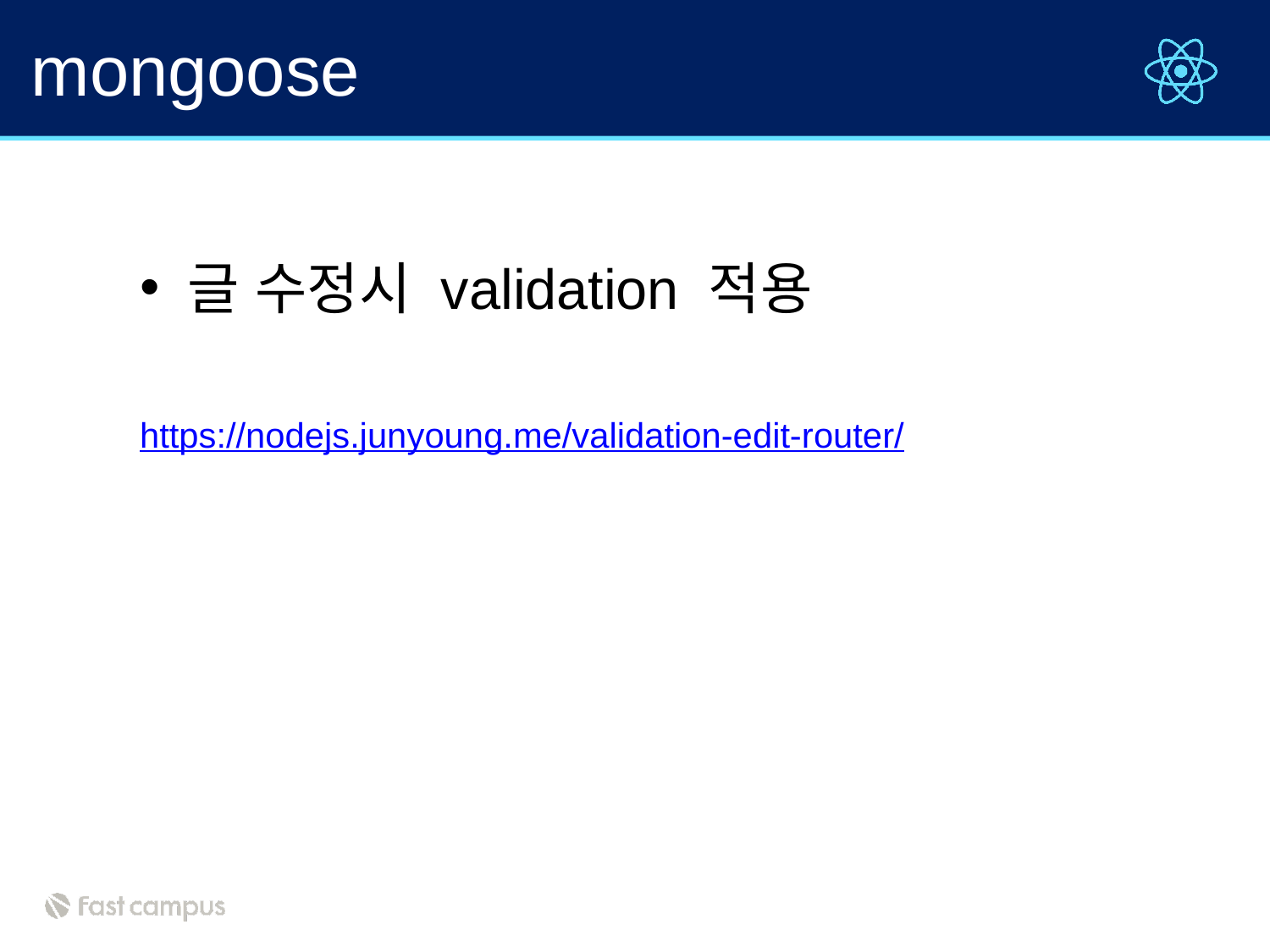

# mongoose
글 수정시 validation 적용

https://nodejs.junyoung.me/validation-edit-router/